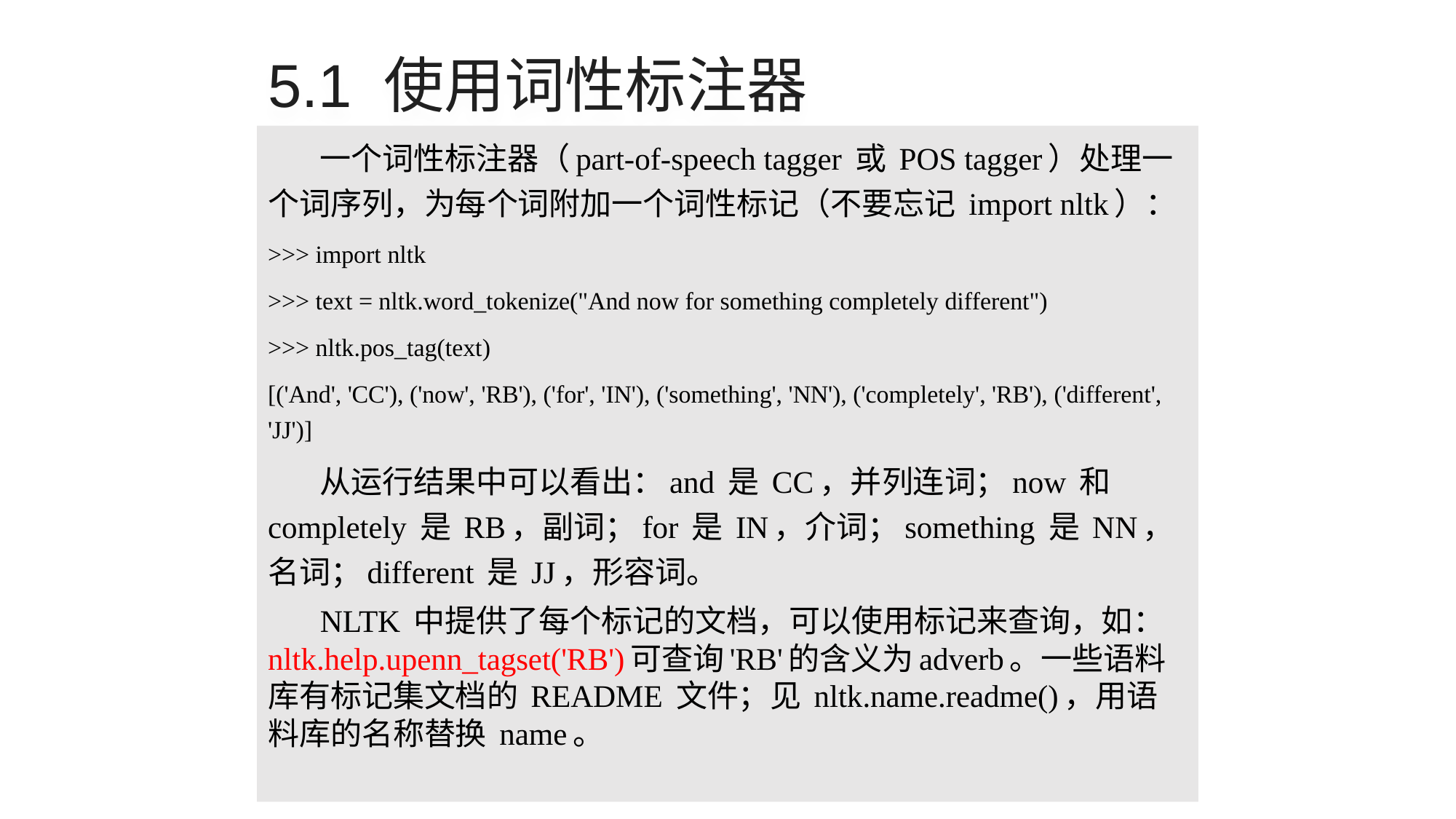

# 5.1 使用词性标注器
一个词性标注器（part-of-speech tagger 或 POS tagger）处理一个词序列，为每个词附加一个词性标记（不要忘记 import nltk）：
>>> import nltk
>>> text = nltk.word_tokenize("And now for something completely different")
>>> nltk.pos_tag(text)
[('And', 'CC'), ('now', 'RB'), ('for', 'IN'), ('something', 'NN'), ('completely', 'RB'), ('different', 'JJ')]
从运行结果中可以看出：and 是 CC，并列连词；now 和 completely 是 RB，副词；for 是 IN，介词；something 是 NN，名词；different 是 JJ，形容词。
NLTK 中提供了每个标记的文档，可以使用标记来查询，如：nltk.help.upenn_tagset('RB')可查询'RB'的含义为adverb。一些语料库有标记集文档的 README 文件；见 nltk.name.readme()，用语料库的名称替换 name。